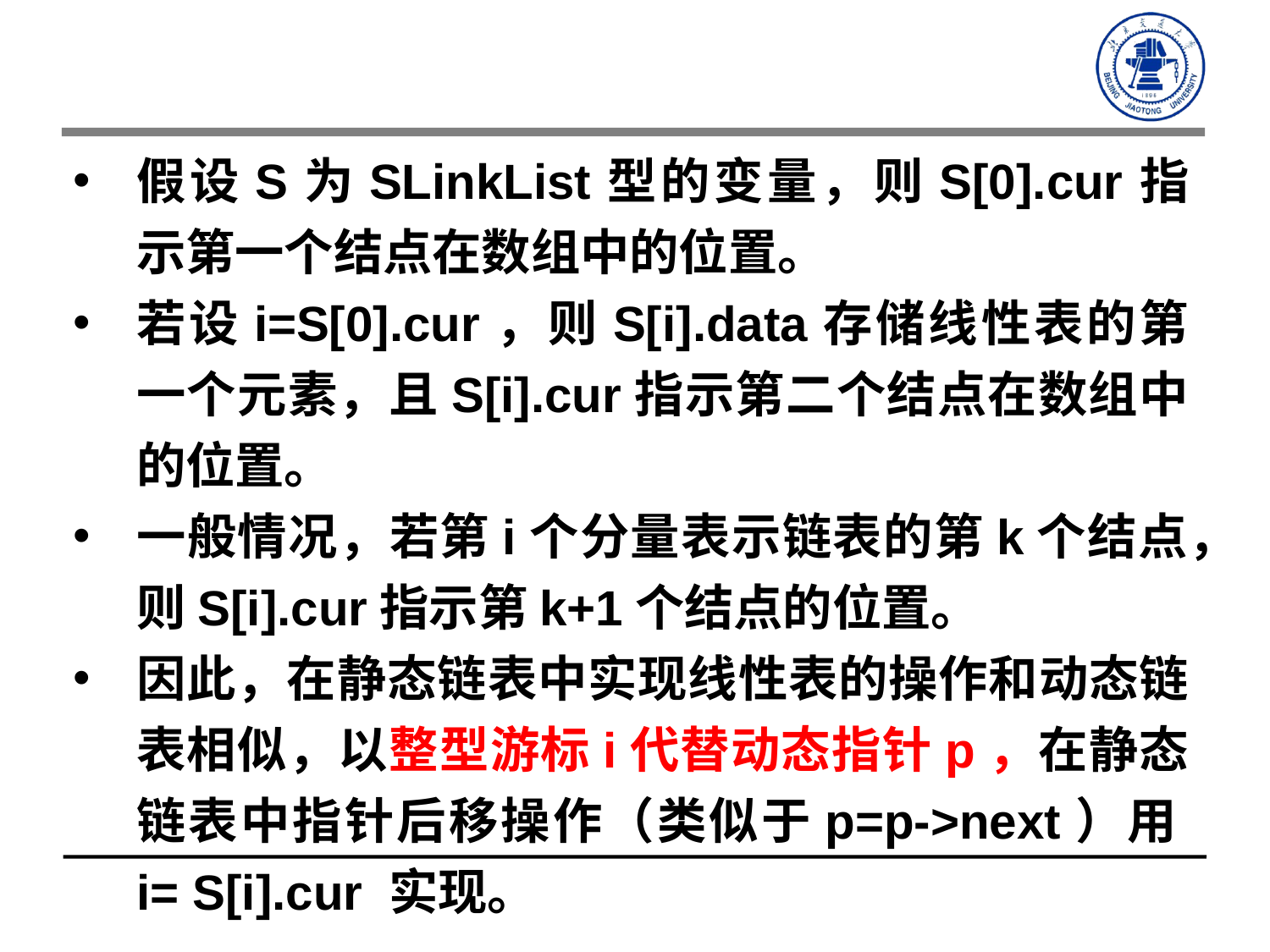

假设S为SLinkList型的变量，则S[0].cur指示第一个结点在数组中的位置。
若设i=S[0].cur，则S[i].data存储线性表的第一个元素，且S[i].cur指示第二个结点在数组中的位置。
一般情况，若第i个分量表示链表的第k个结点，则S[i].cur指示第k+1个结点的位置。
因此，在静态链表中实现线性表的操作和动态链表相似，以整型游标i代替动态指针p，在静态链表中指针后移操作（类似于p=p->next）用i= S[i].cur 实现。